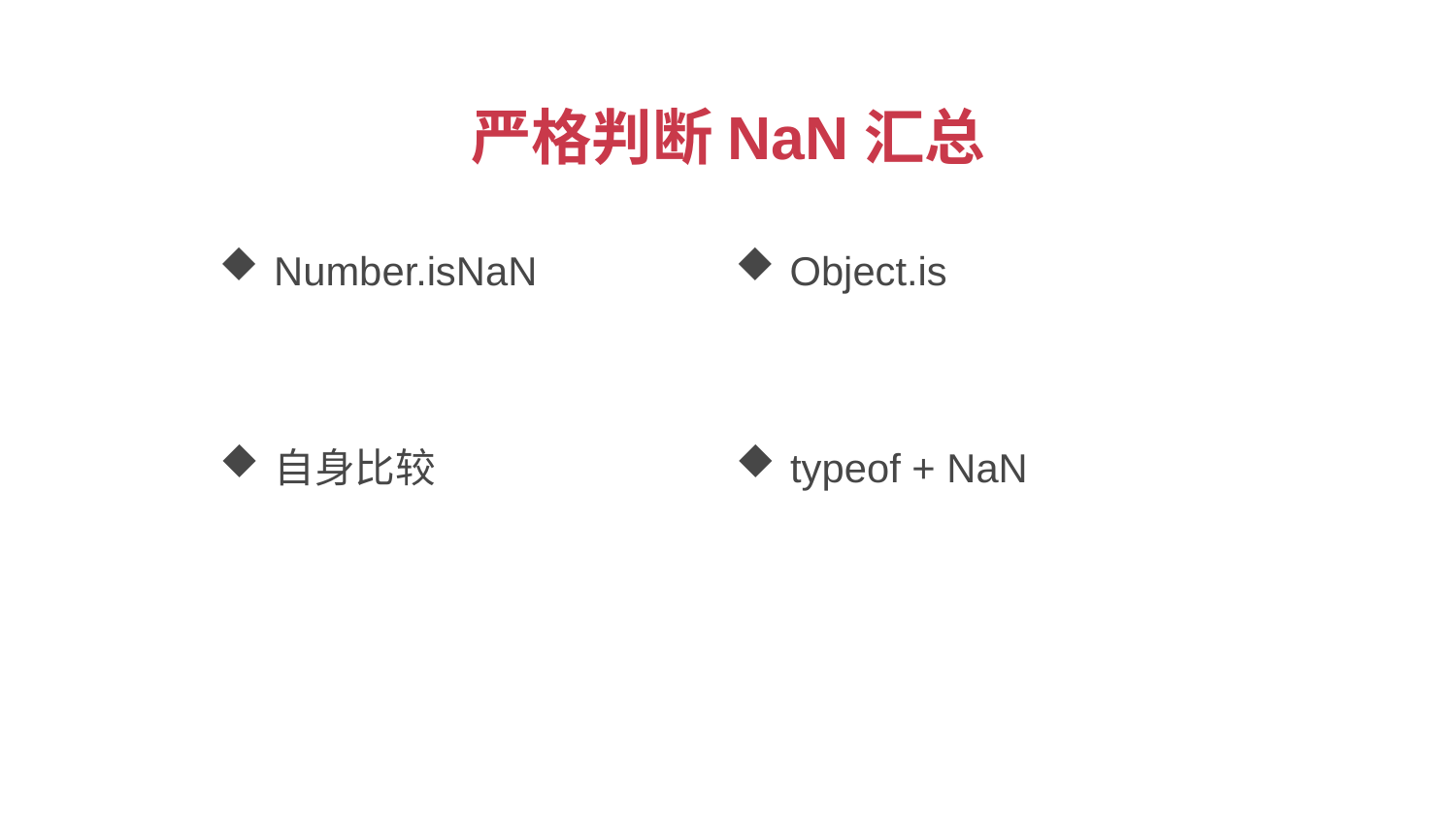

严格判断NaN汇总
Number.isNaN
Object.is
自身比较
typeof + NaN